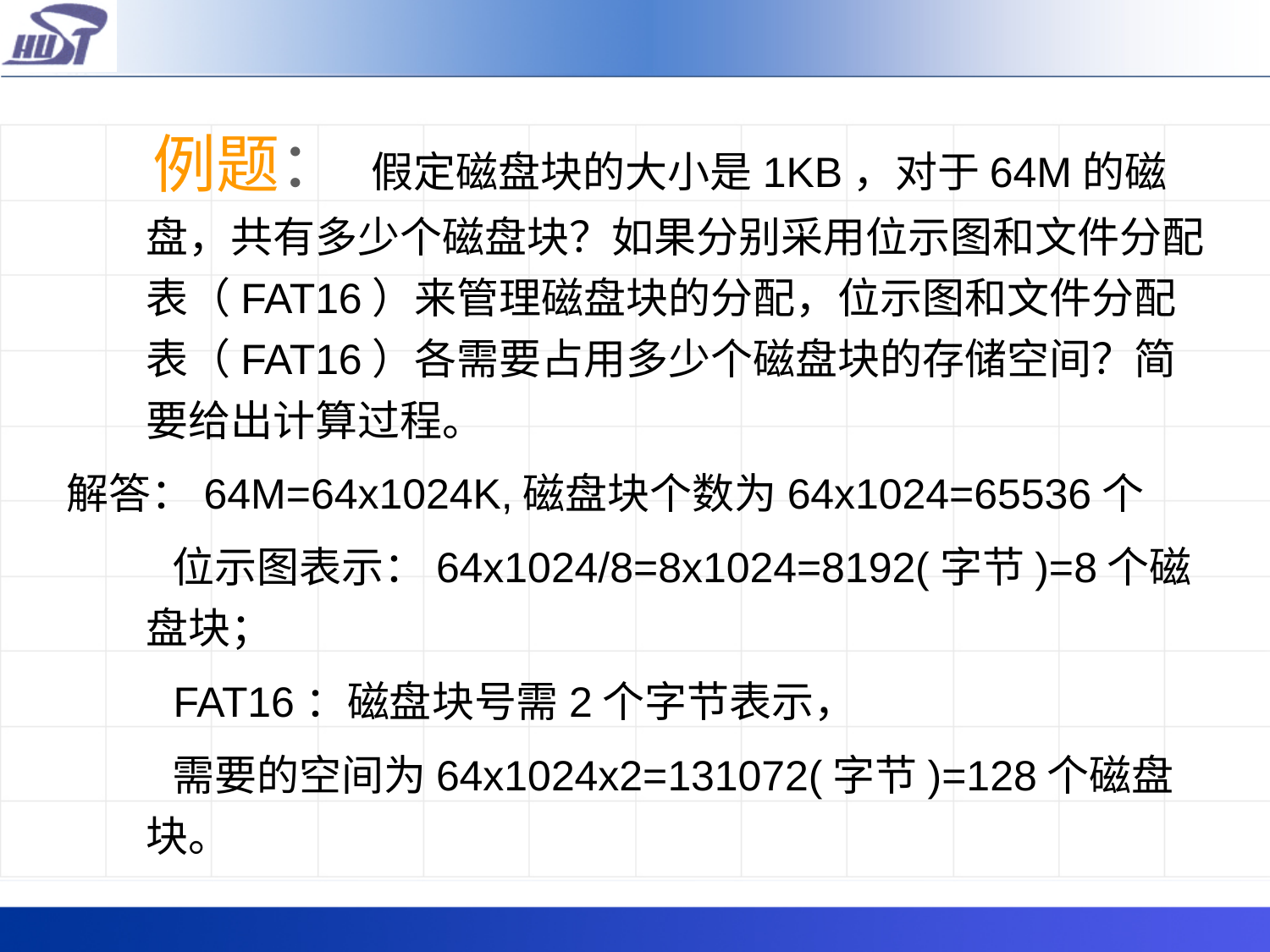

例题：  假定磁盘块的大小是1KB，对于64M的磁盘，共有多少个磁盘块？如果分别采用位示图和文件分配表（FAT16）来管理磁盘块的分配，位示图和文件分配表（FAT16）各需要占用多少个磁盘块的存储空间？简要给出计算过程。
解答：64M=64x1024K,磁盘块个数为64x1024=65536个
          位示图表示：64x1024/8=8x1024=8192(字节)=8个磁盘块；
         FAT16：磁盘块号需2个字节表示，
          需要的空间为64x1024x2=131072(字节)=128个磁盘块。